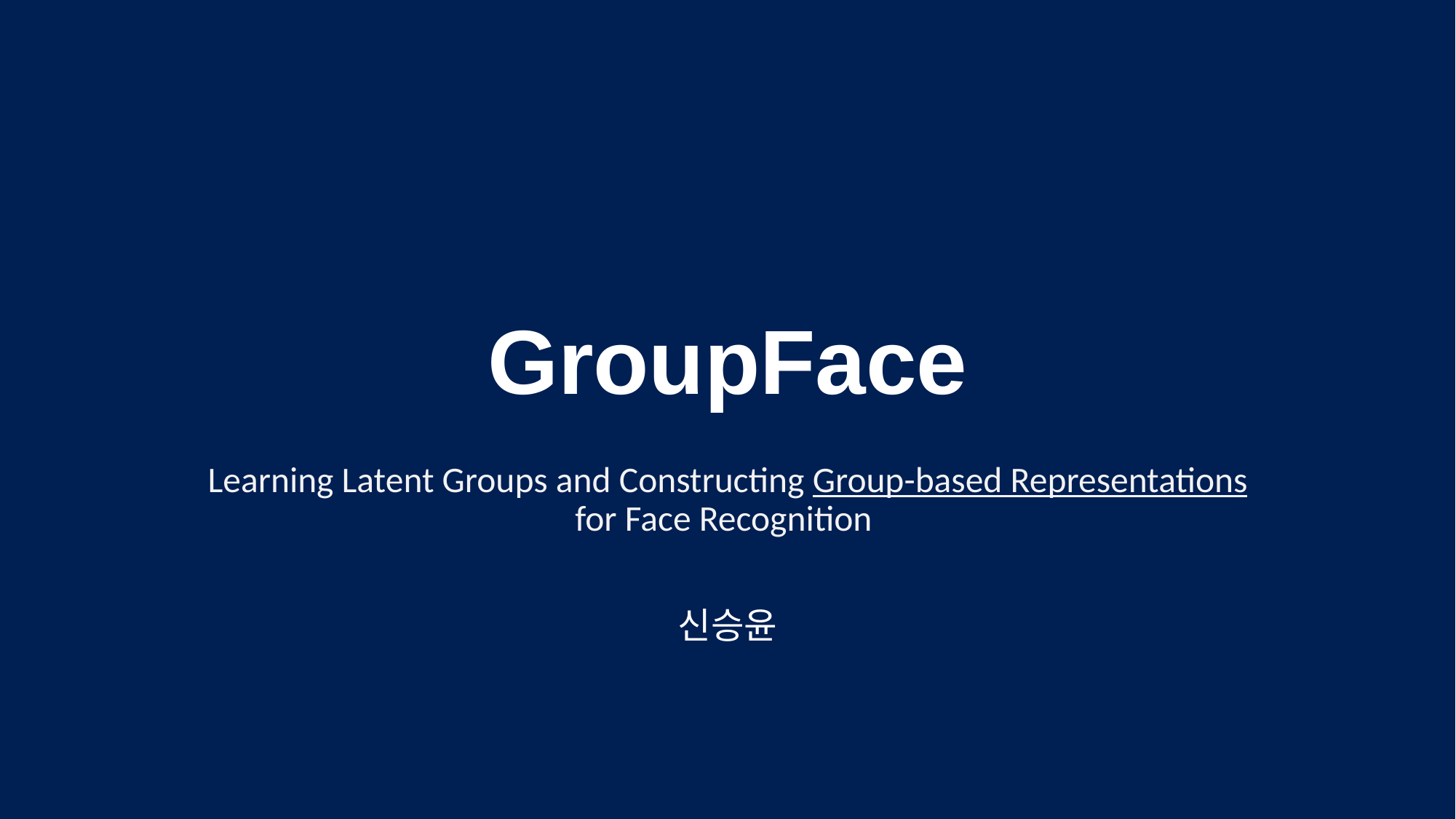

# GroupFace
Learning Latent Groups and Constructing Group-based Representations for Face Recognition

신승윤